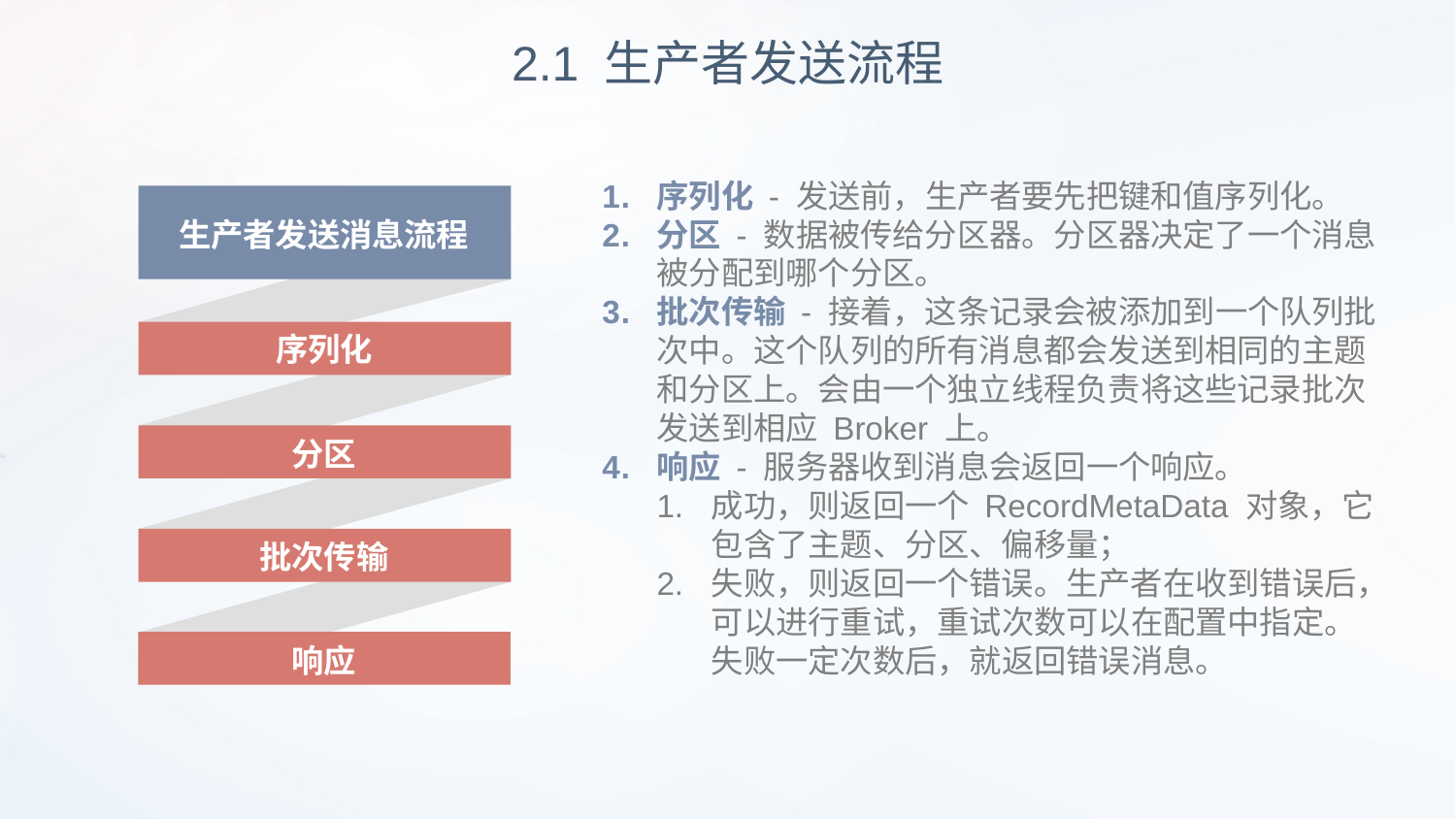

2.1 生产者发送流程
序列化 - 发送前，生产者要先把键和值序列化。
分区 - 数据被传给分区器。分区器决定了一个消息被分配到哪个分区。
批次传输 - 接着，这条记录会被添加到一个队列批次中。这个队列的所有消息都会发送到相同的主题和分区上。会由一个独立线程负责将这些记录批次发送到相应 Broker 上。
响应 - 服务器收到消息会返回一个响应。
成功，则返回一个 RecordMetaData 对象，它包含了主题、分区、偏移量；
失败，则返回一个错误。生产者在收到错误后，可以进行重试，重试次数可以在配置中指定。失败一定次数后，就返回错误消息。

生产者发送消息流程

序列化

分区

批次传输

响应